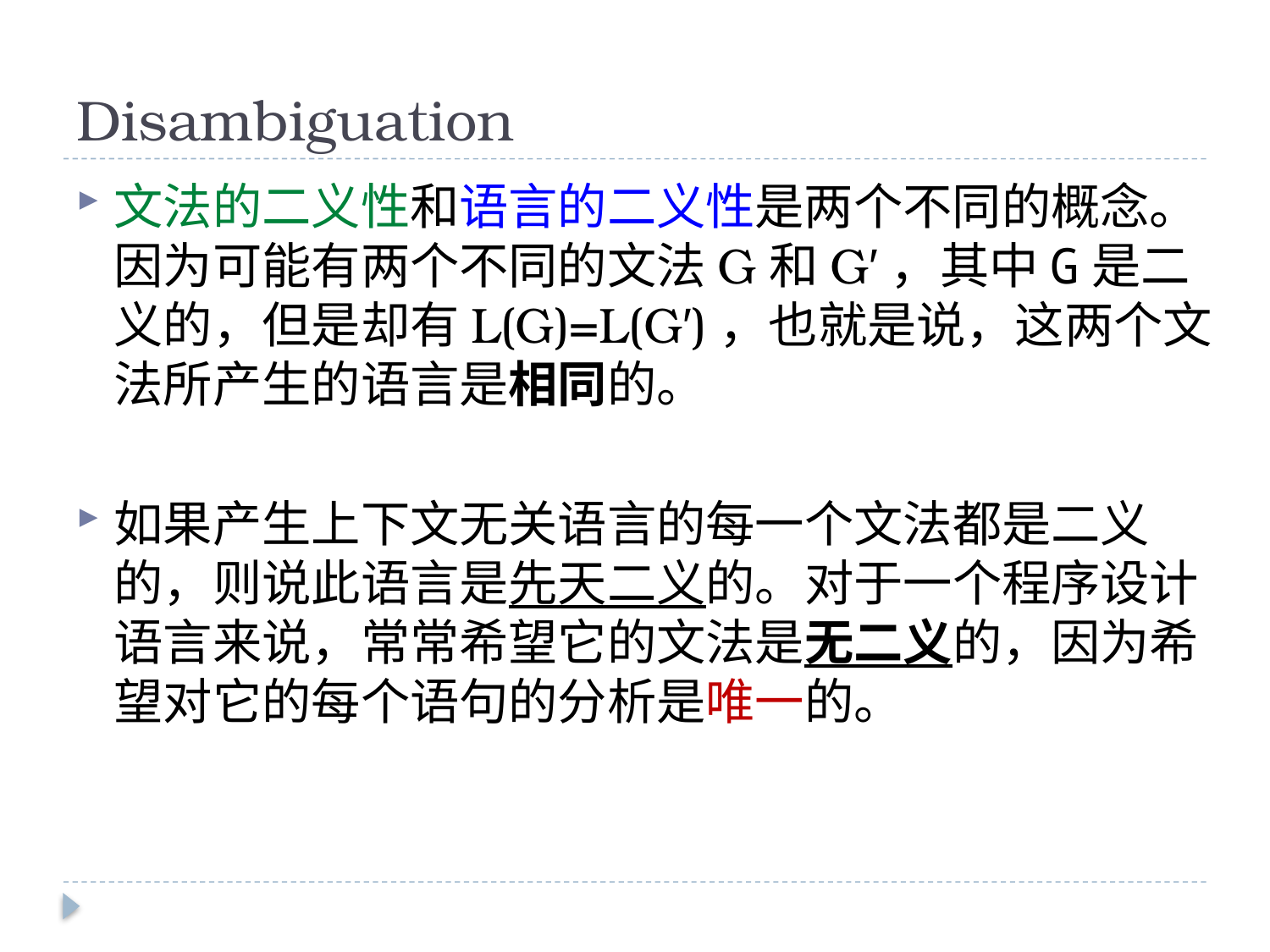

# Disambiguation
文法的二义性和语言的二义性是两个不同的概念。因为可能有两个不同的文法G和G′，其中G是二义的，但是却有L(G)=L(G′)，也就是说，这两个文法所产生的语言是相同的。

如果产生上下文无关语言的每一个文法都是二义的，则说此语言是先天二义的。对于一个程序设计语言来说，常常希望它的文法是无二义的，因为希望对它的每个语句的分析是唯一的。

57